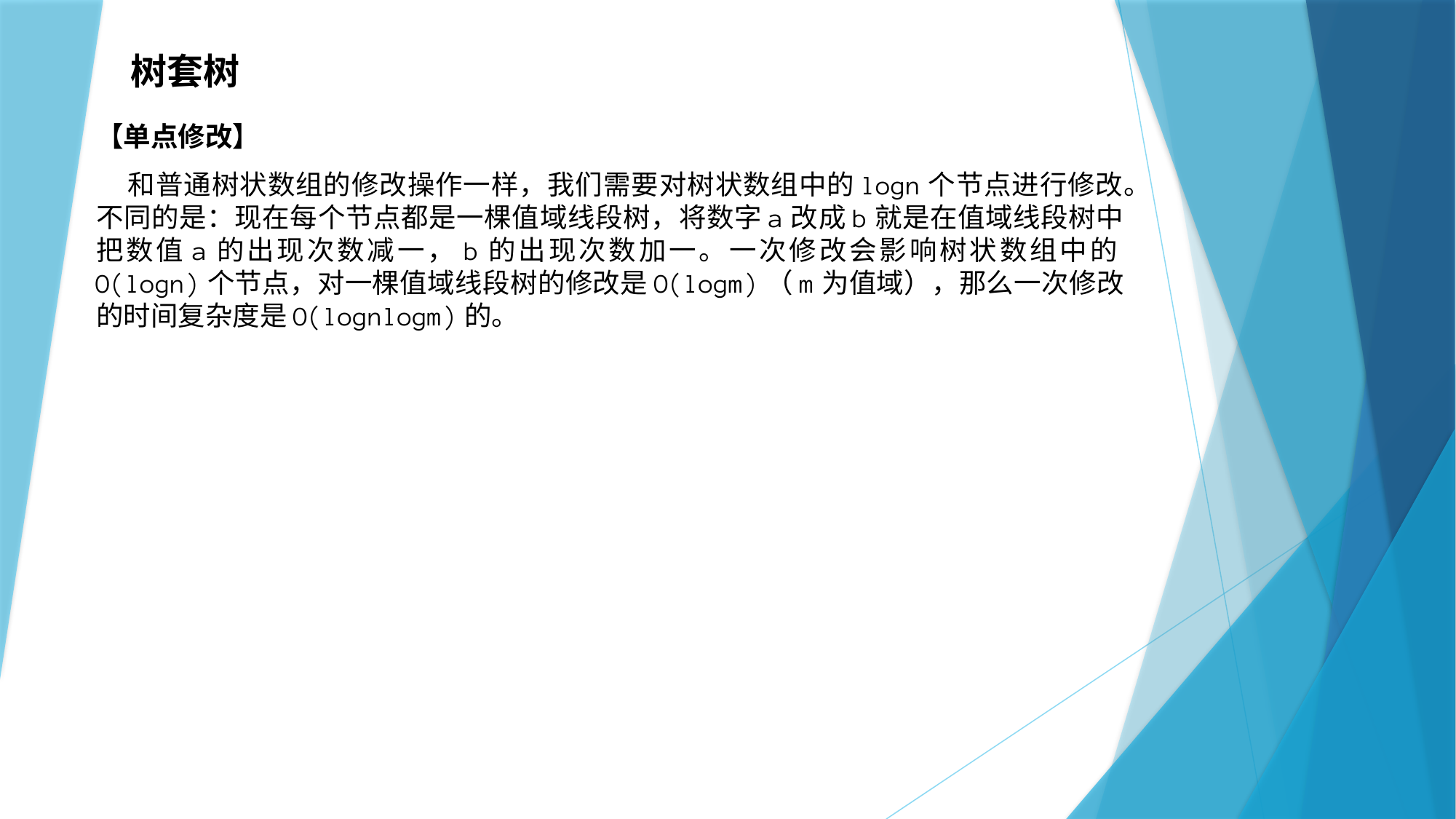

# 树套树
【单点修改】
和普通树状数组的修改操作一样，我们需要对树状数组中的logn个节点进行修改。不同的是：现在每个节点都是一棵值域线段树，将数字a改成b就是在值域线段树中把数值a的出现次数减一，b的出现次数加一。一次修改会影响树状数组中的O(logn)个节点，对一棵值域线段树的修改是O(logm)（m为值域），那么一次修改的时间复杂度是O(lognlogm)的。